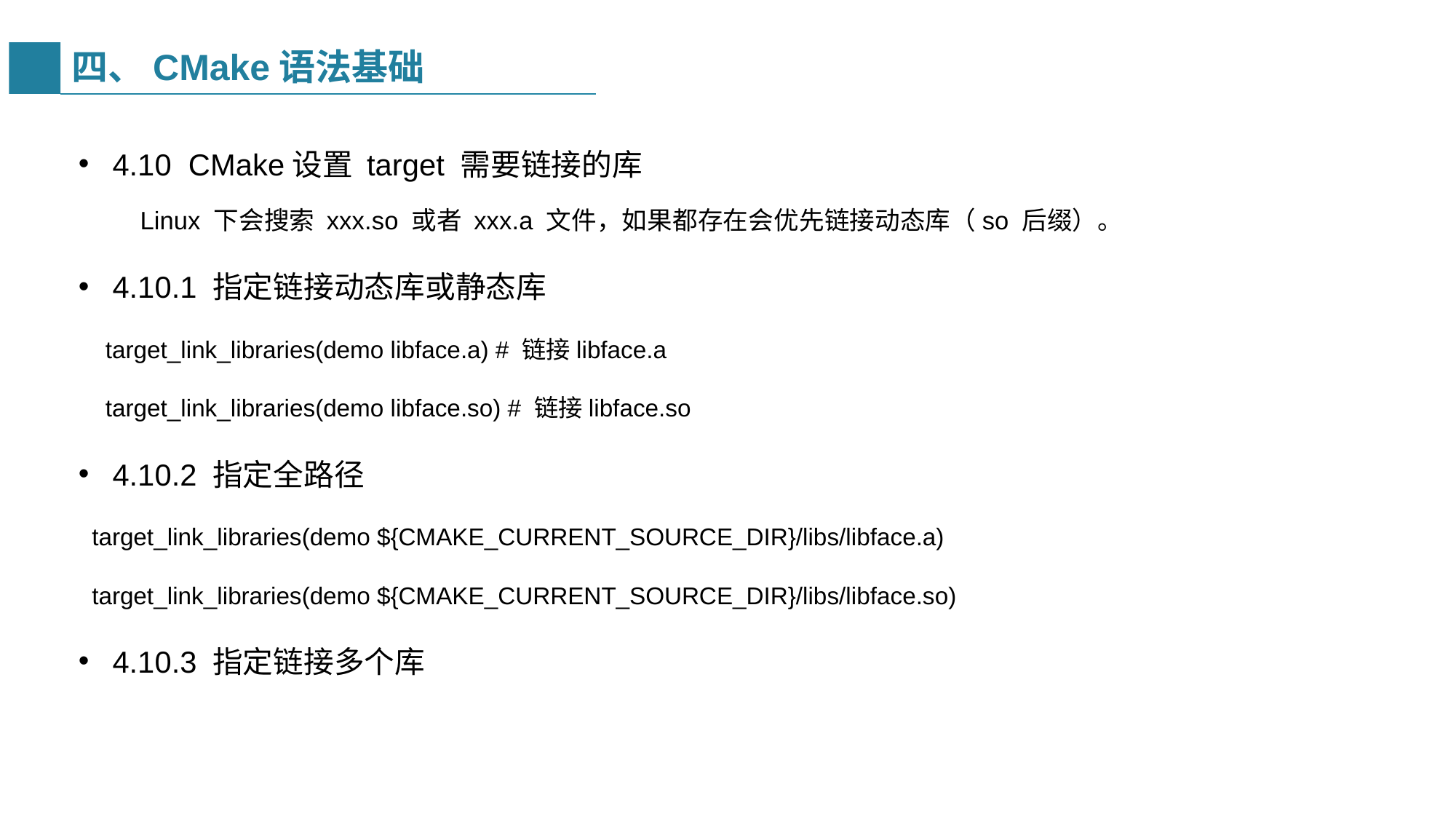

# 四、CMake语法基础
4.10  CMake设置 target 需要链接的库
 Linux 下会搜索 xxx.so 或者 xxx.a 文件，如果都存在会优先链接动态库（so 后缀）。
4.10.1 指定链接动态库或静态库
    target_link_libraries(demo libface.a) # 链接libface.a
    target_link_libraries(demo libface.so) # 链接libface.so
4.10.2 指定全路径
  target_link_libraries(demo ${CMAKE_CURRENT_SOURCE_DIR}/libs/libface.a)
  target_link_libraries(demo ${CMAKE_CURRENT_SOURCE_DIR}/libs/libface.so)
4.10.3 指定链接多个库

22